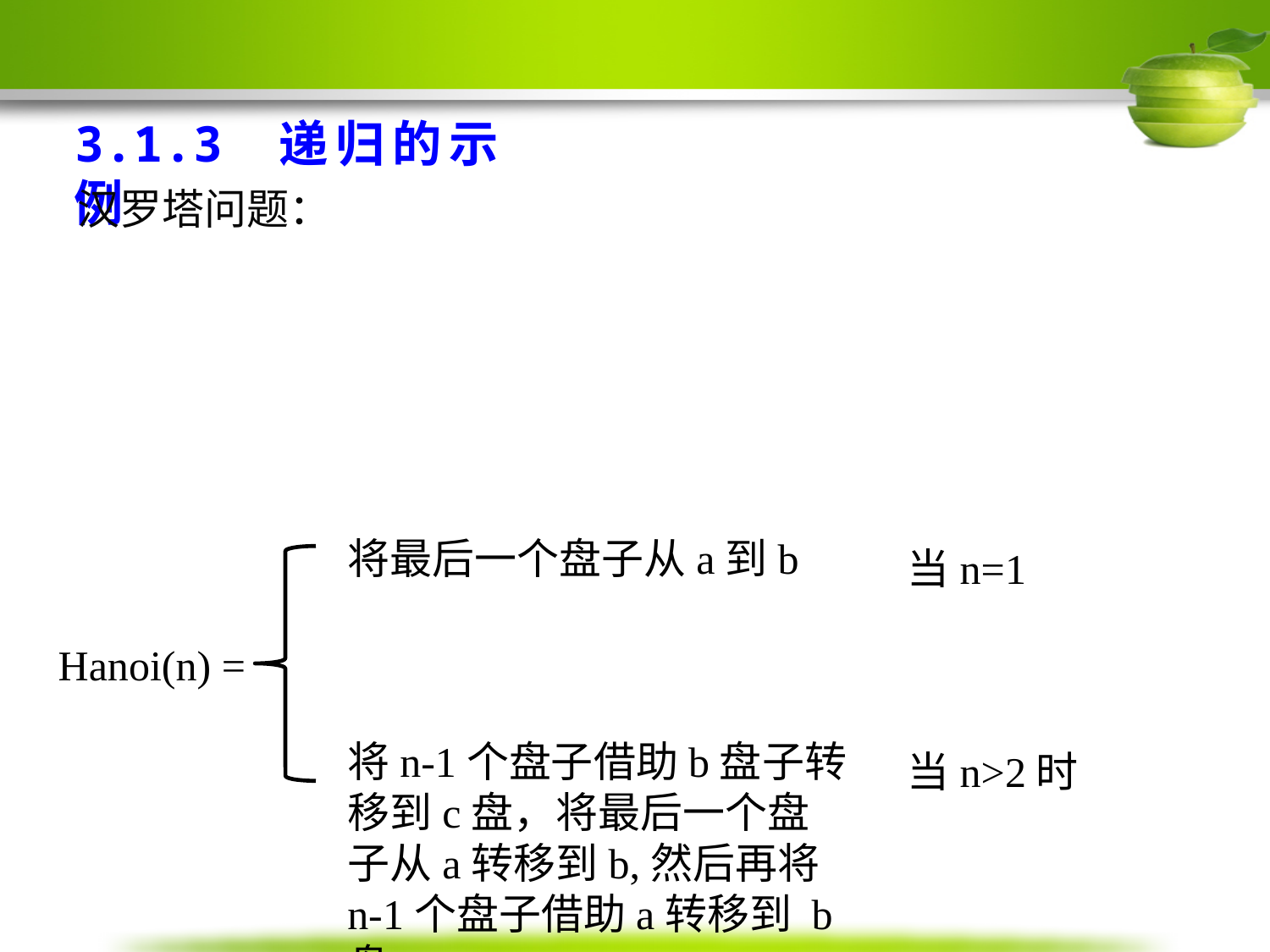

3.1.3 递归的示例
汉罗塔问题：
将最后一个盘子从a到b

将n-1个盘子借助b盘子转移到c盘，将最后一个盘子从a转移到b,然后再将n-1个盘子借助a转移到 b盘
当n=1

当n>2时

Hanoi(n) =